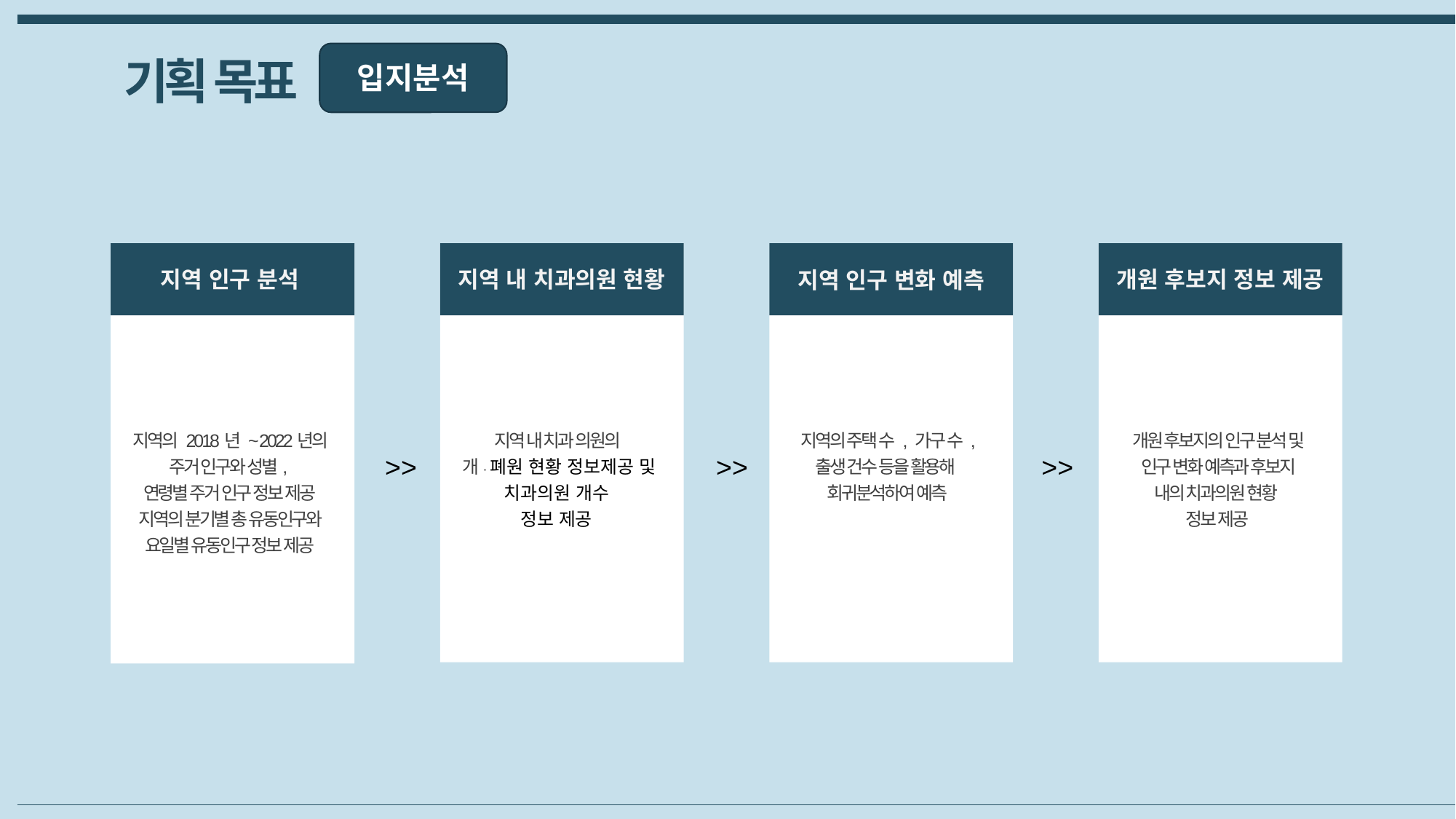

기획 목표  -
입지분석

지역 인구 분석
지역 내 치과의원 현황
개원 후보지 정보 제공
지역 인구 변화 예측
지역의 2018년 ~ 2022년의 주거 인구와 성별,
연령별 주거 인구 정보 제공
지역의 분기별 총 유동인구와 요일별 유동인구 정보 제공

지역 내 치과 의원의
개·폐원 현황 정보제공 및 치과의원 개수
정보 제공
지역의 주택 수 , 가구 수 , 출생 건수 등을 활용해
회귀분석하여 예측
개원 후보지의 인구 분석 및 인구 변화 예측과 후보지 내의 치과의원 현황
정보 제공
>>
>>
>>